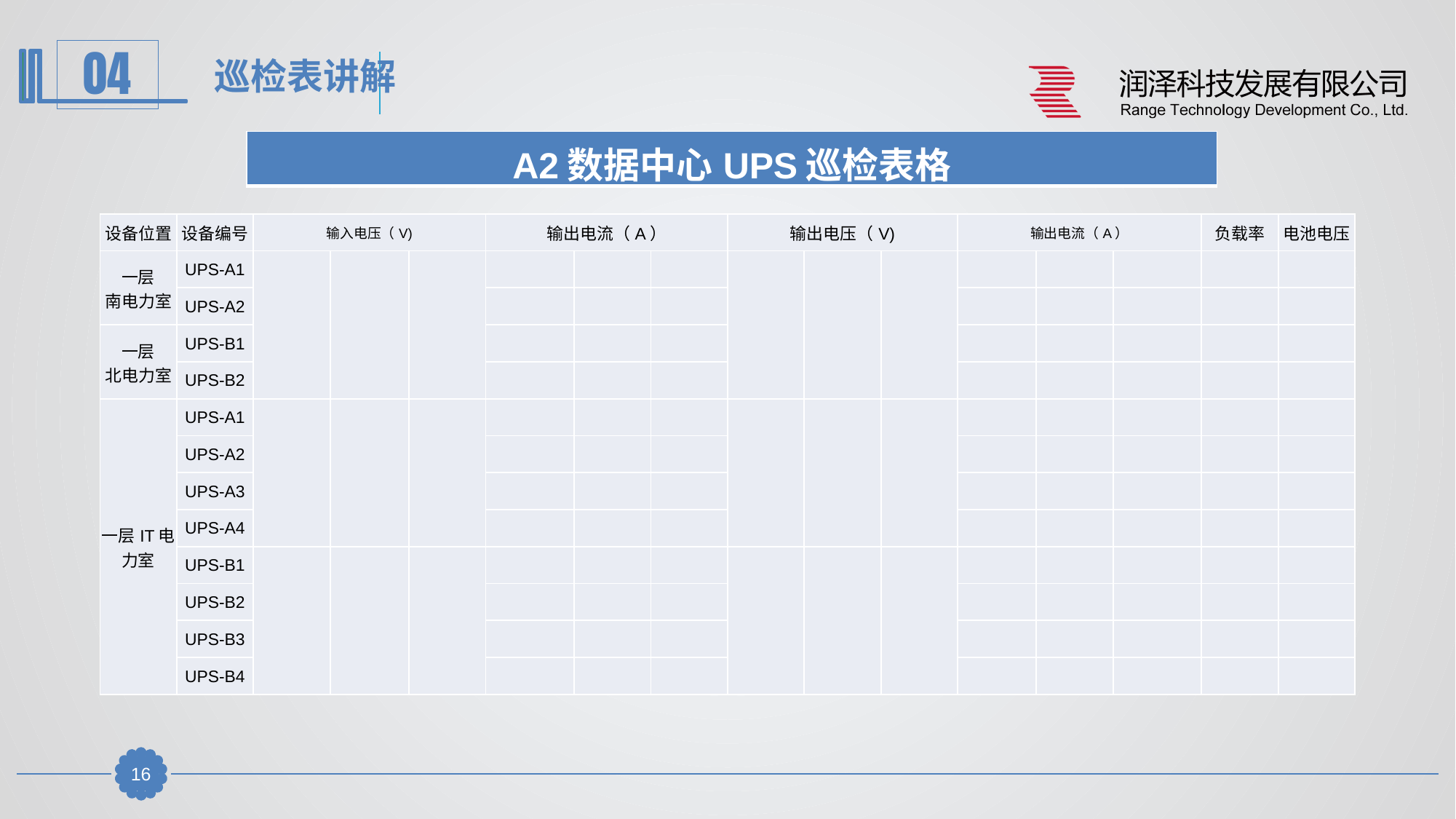

巡检表讲解
| A2数据中心UPS巡检表格 |
| --- |
| 设备位置 | 设备编号 | 输入电压（V) |  |  | 输出电流（A） |  |  | 输出电压（V) |  |  | 输出电流（A） |  |  | 负载率 | 电池电压 |
| --- | --- | --- | --- | --- | --- | --- | --- | --- | --- | --- | --- | --- | --- | --- | --- |
| 一层 南电力室 | UPS-A1 |  |  |  |  |  |  |  |  |  |  |  |  |  |  |
|  | UPS-A2 |  |  |  |  |  |  |  |  |  |  |  |  |  |  |
| 一层 北电力室 | UPS-B1 |  |  |  |  |  |  |  |  |  |  |  |  |  |  |
|  | UPS-B2 |  |  |  |  |  |  |  |  |  |  |  |  |  |  |
| 一层IT电力室 | UPS-A1 |  |  |  |  |  |  |  |  |  |  |  |  |  |  |
|  | UPS-A2 |  |  |  |  |  |  |  |  |  |  |  |  |  |  |
|  | UPS-A3 |  |  |  |  |  |  |  |  |  |  |  |  |  |  |
|  | UPS-A4 |  |  |  |  |  |  |  |  |  |  |  |  |  |  |
|  | UPS-B1 |  |  |  |  |  |  |  |  |  |  |  |  |  |  |
|  | UPS-B2 |  |  |  |  |  |  |  |  |  |  |  |  |  |  |
|  | UPS-B3 |  |  |  |  |  |  |  |  |  |  |  |  |  |  |
|  | UPS-B4 |  |  |  |  |  |  |  |  |  |  |  |  |  |  |
16